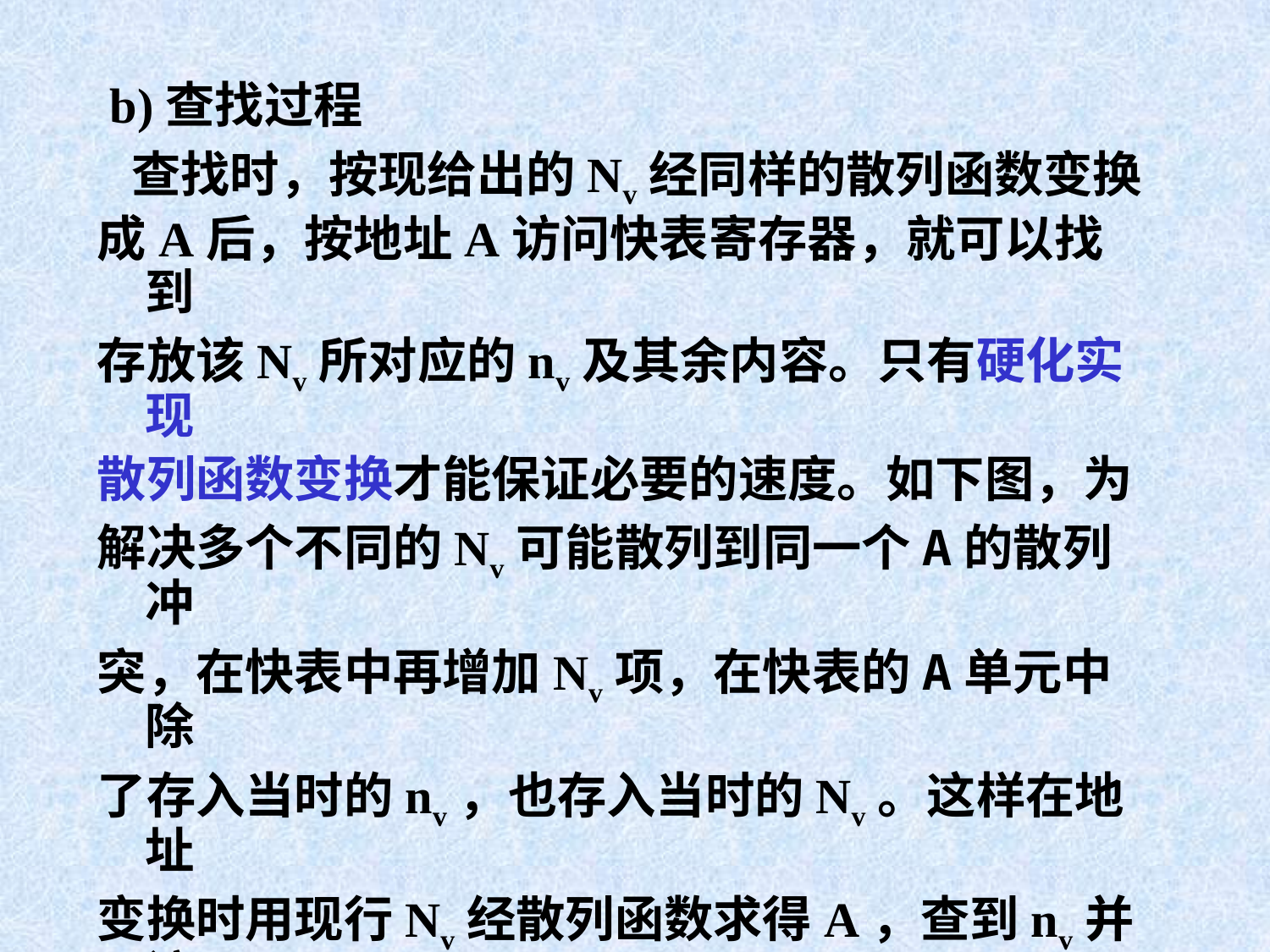

b)查找过程
  查找时，按现给出的Nv经同样的散列函数变换
成A后，按地址A访问快表寄存器，就可以找到
存放该Nv所对应的nv及其余内容。只有硬化实现
散列函数变换才能保证必要的速度。如下图，为
解决多个不同的Nv可能散列到同一个A的散列冲
突，在快表中再增加Nv项，在快表的A单元中除
了存入当时的nv，也存入当时的Nv。这样在地址
变换时用现行Nv经散列函数求得A，查到nv并访
存同时将同行中原保存的Nv读出与现行Nv比较。
若相等就继续进行由nv形成的主存实地址访存；